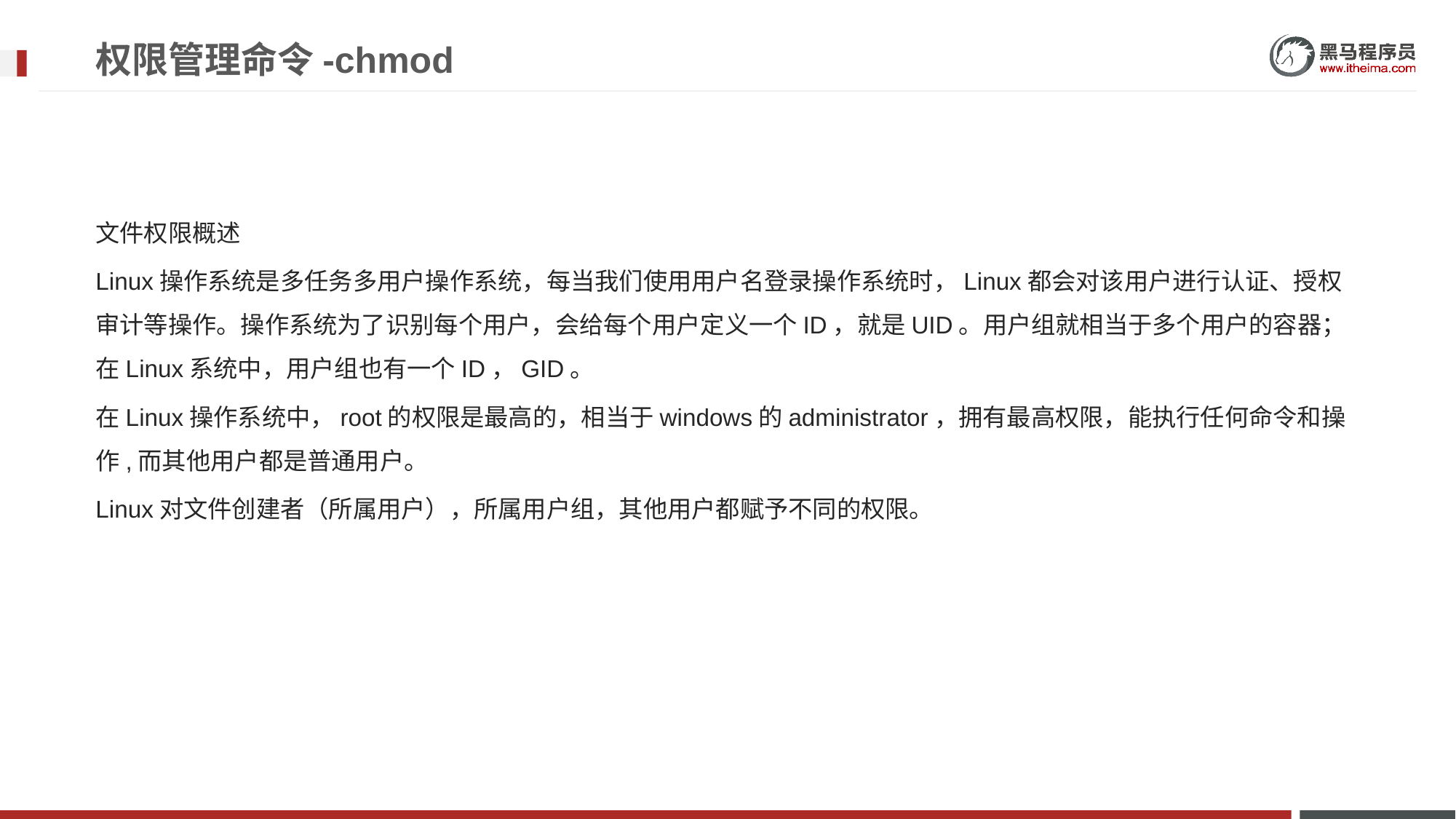

# 权限管理命令-chmod
文件权限概述
Linux操作系统是多任务多用户操作系统，每当我们使用用户名登录操作系统时，Linux都会对该用户进行认证、授权审计等操作。操作系统为了识别每个用户，会给每个用户定义一个ID，就是UID。用户组就相当于多个用户的容器；在Linux系统中，用户组也有一个ID，GID。
在Linux操作系统中，root的权限是最高的，相当于windows的administrator，拥有最高权限，能执行任何命令和操作,而其他用户都是普通用户。
Linux对文件创建者（所属用户），所属用户组，其他用户都赋予不同的权限。